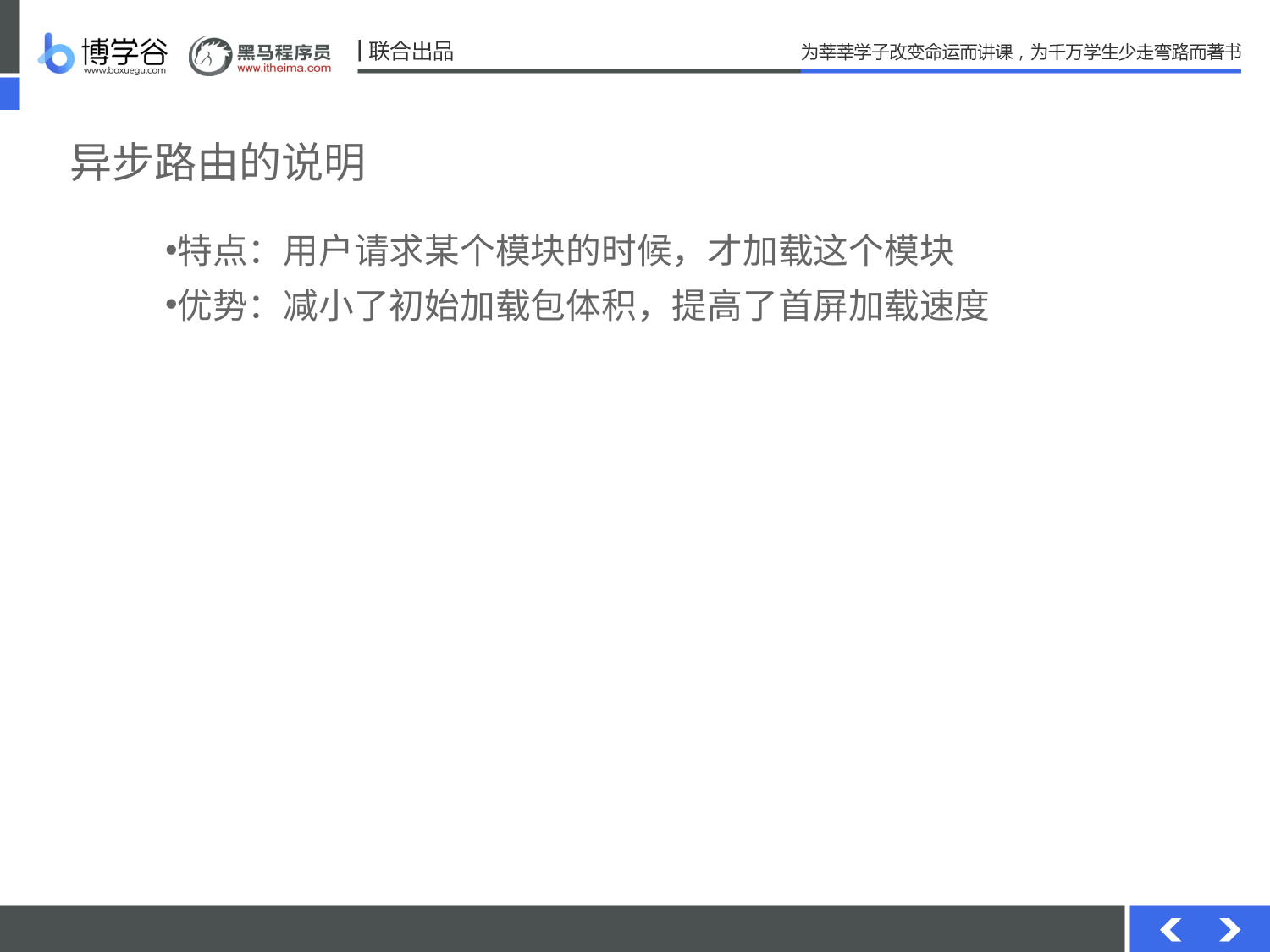

# 异步路由的说明
特点：用户请求某个模块的时候，才加载这个模块
优势：减小了初始加载包体积，提高了首屏加载速度